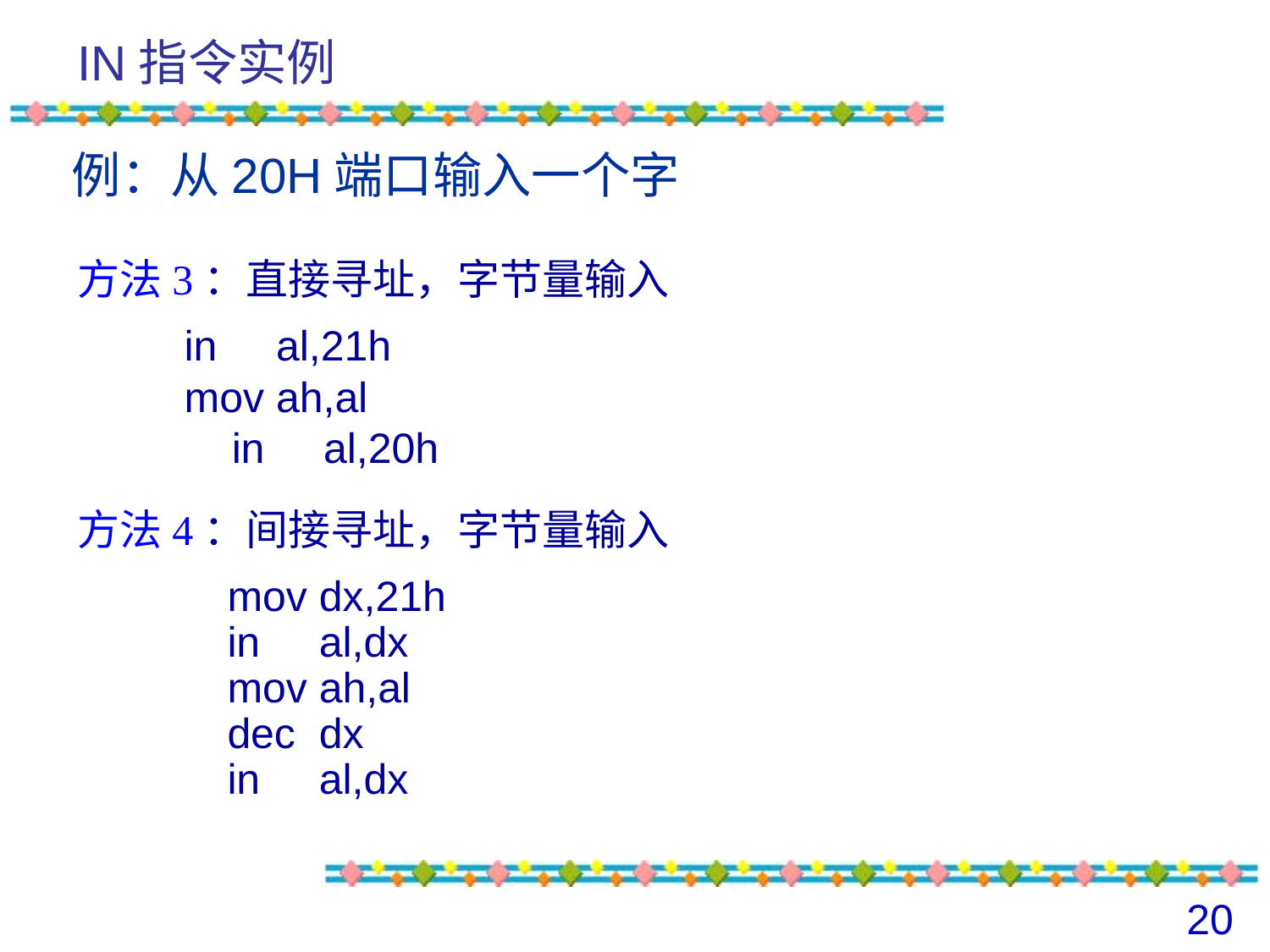

# IN指令实例
例：从20H端口输入一个字
方法3：直接寻址，字节量输入
	     in     al,21h
	     mov ah,al
	         in     al,20h
方法4：间接寻址，字节量输入
	mov dx,21h
	in     al,dx
	mov ah,al
	dec  dx
	in     al,dx